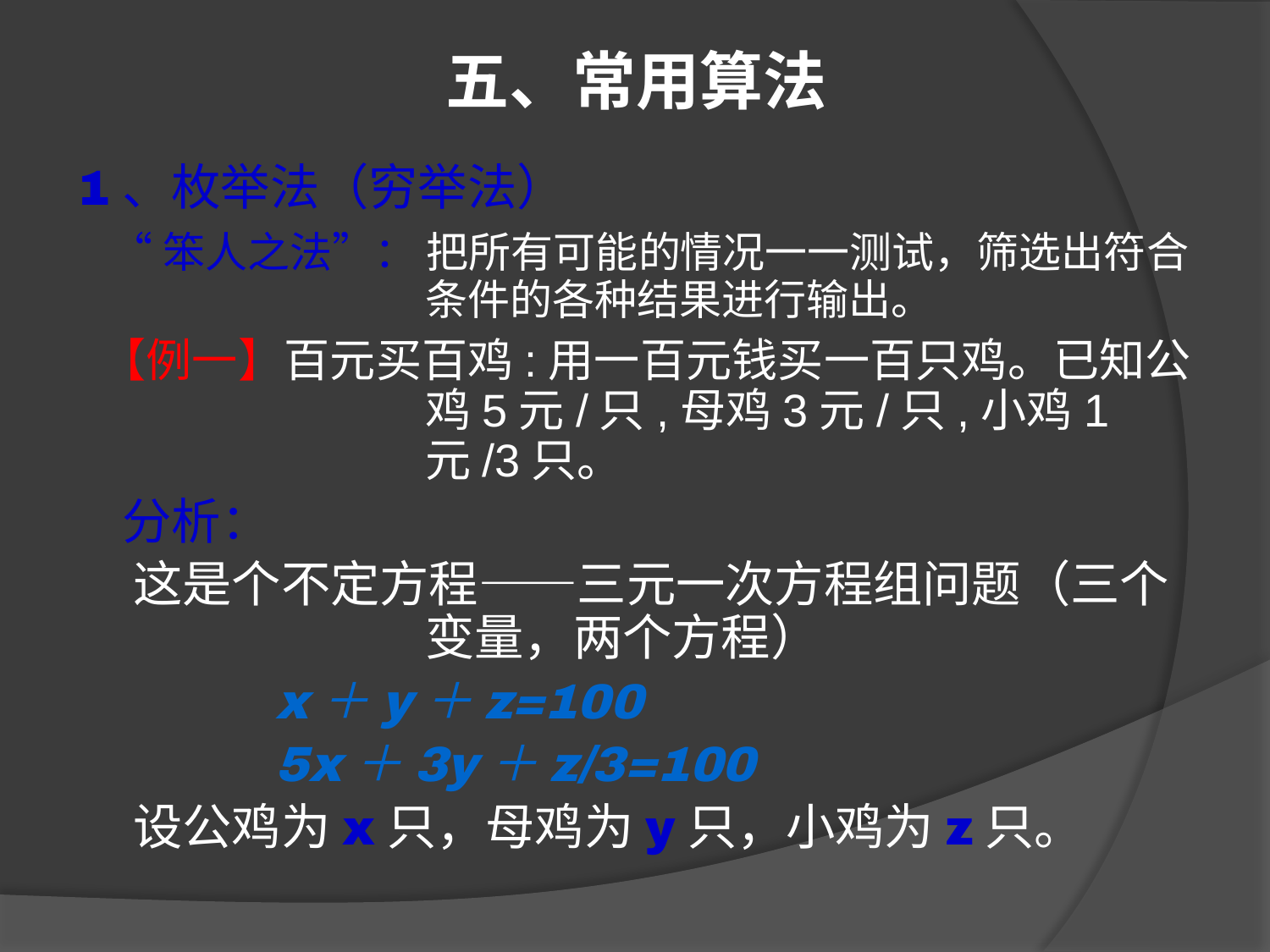

五、常用算法
1、枚举法（穷举法）
   “笨人之法”： 把所有可能的情况一一测试，筛选出符合条件的各种结果进行输出。
 【例一】百元买百鸡:用一百元钱买一百只鸡。已知公鸡5元/只,母鸡3元/只,小鸡1元/3只。
   分析：
    这是个不定方程——三元一次方程组问题（三个变量，两个方程）
            x＋y＋z=100
            5x＋3y＋z/3=100
    设公鸡为x只，母鸡为y只，小鸡为z只。